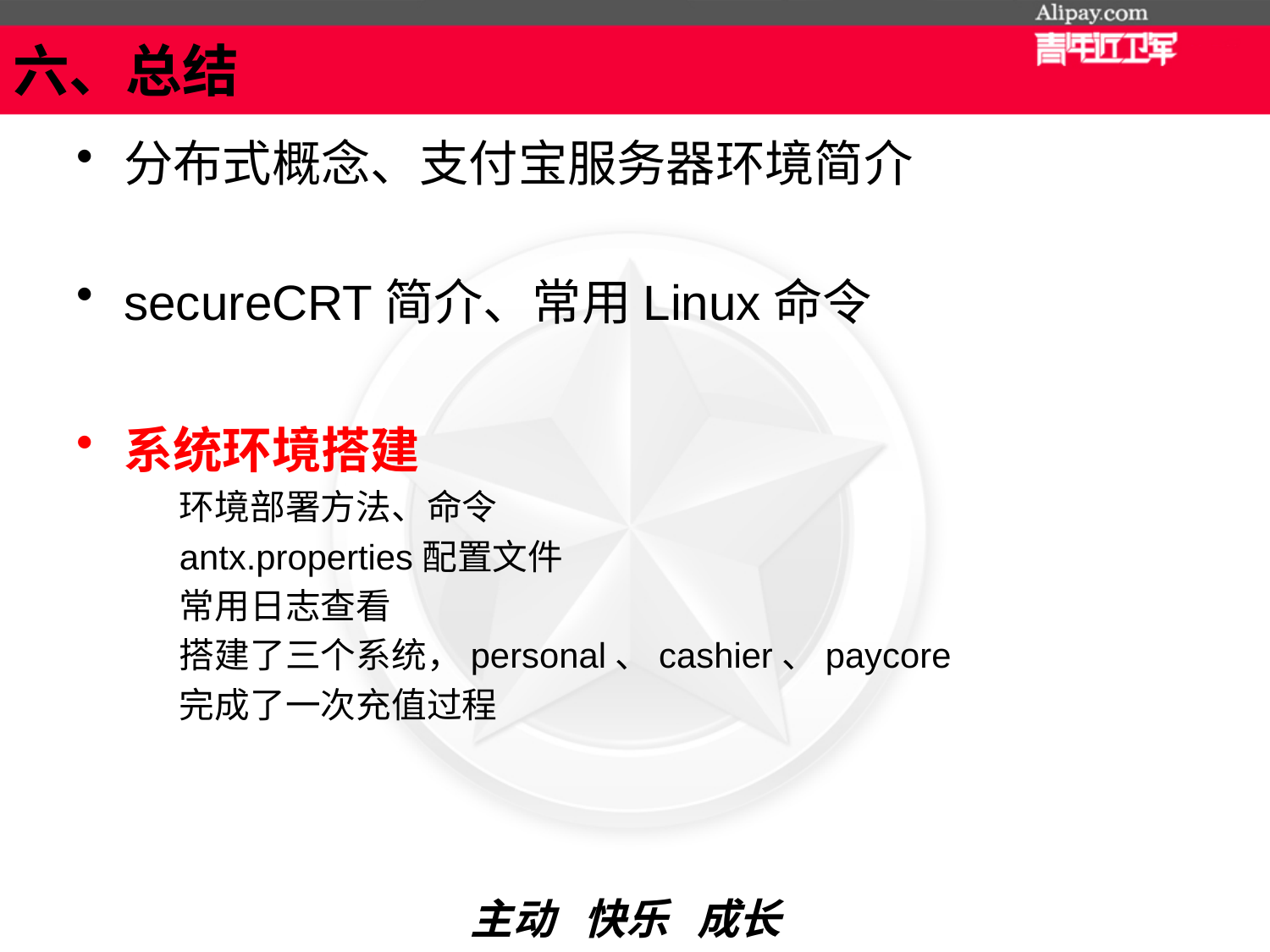

# 六、总结
分布式概念、支付宝服务器环境简介

secureCRT简介、常用Linux命令

系统环境搭建
	环境部署方法、命令
	antx.properties配置文件
	常用日志查看
	搭建了三个系统，personal、cashier、paycore
	完成了一次充值过程
主动   快乐   成长